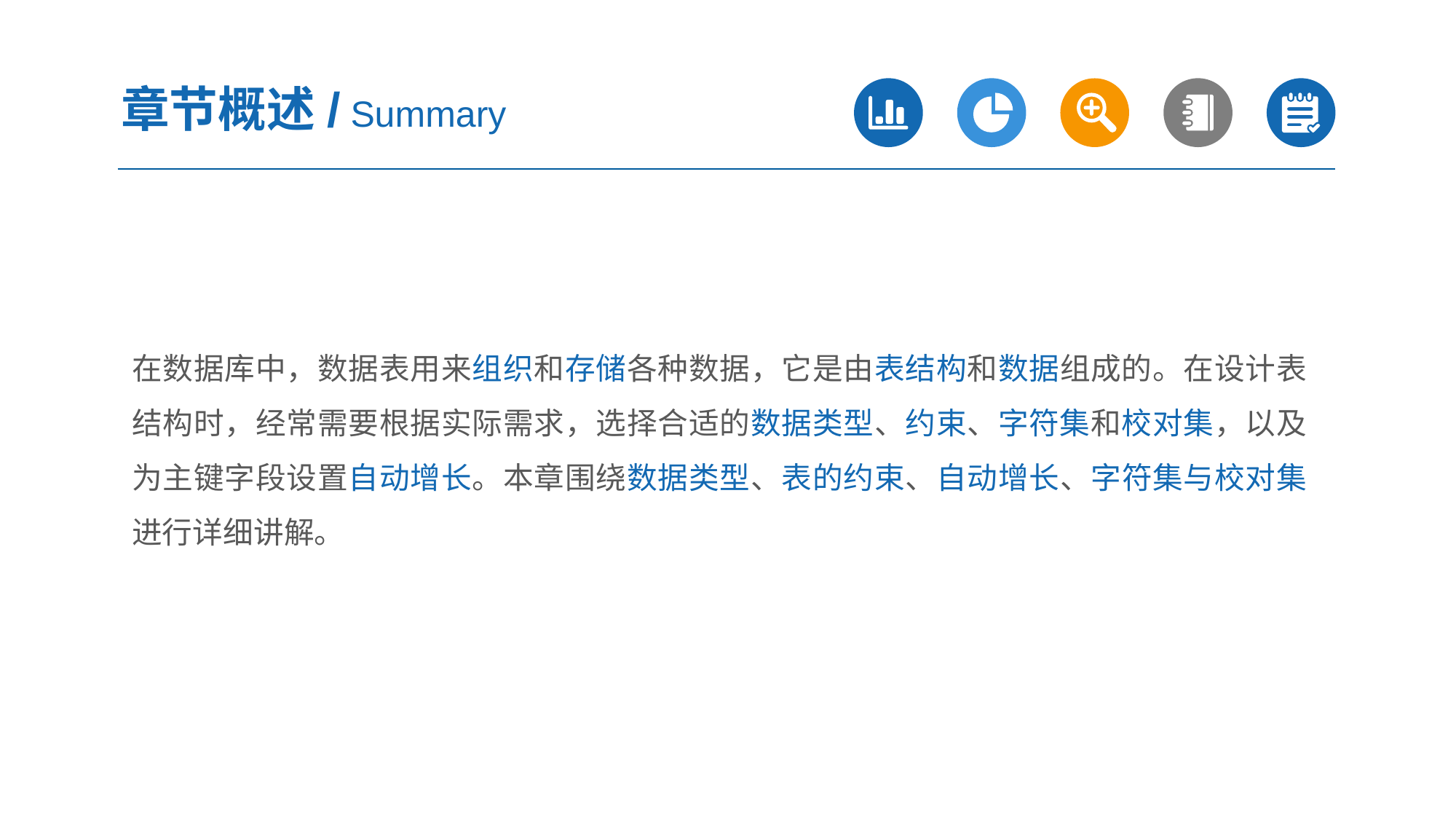

章节概述/ Summary
在数据库中，数据表用来组织和存储各种数据，它是由表结构和数据组成的。在设计表结构时，经常需要根据实际需求，选择合适的数据类型、约束、字符集和校对集，以及为主键字段设置自动增长。本章围绕数据类型、表的约束、自动增长、字符集与校对集进行详细讲解。